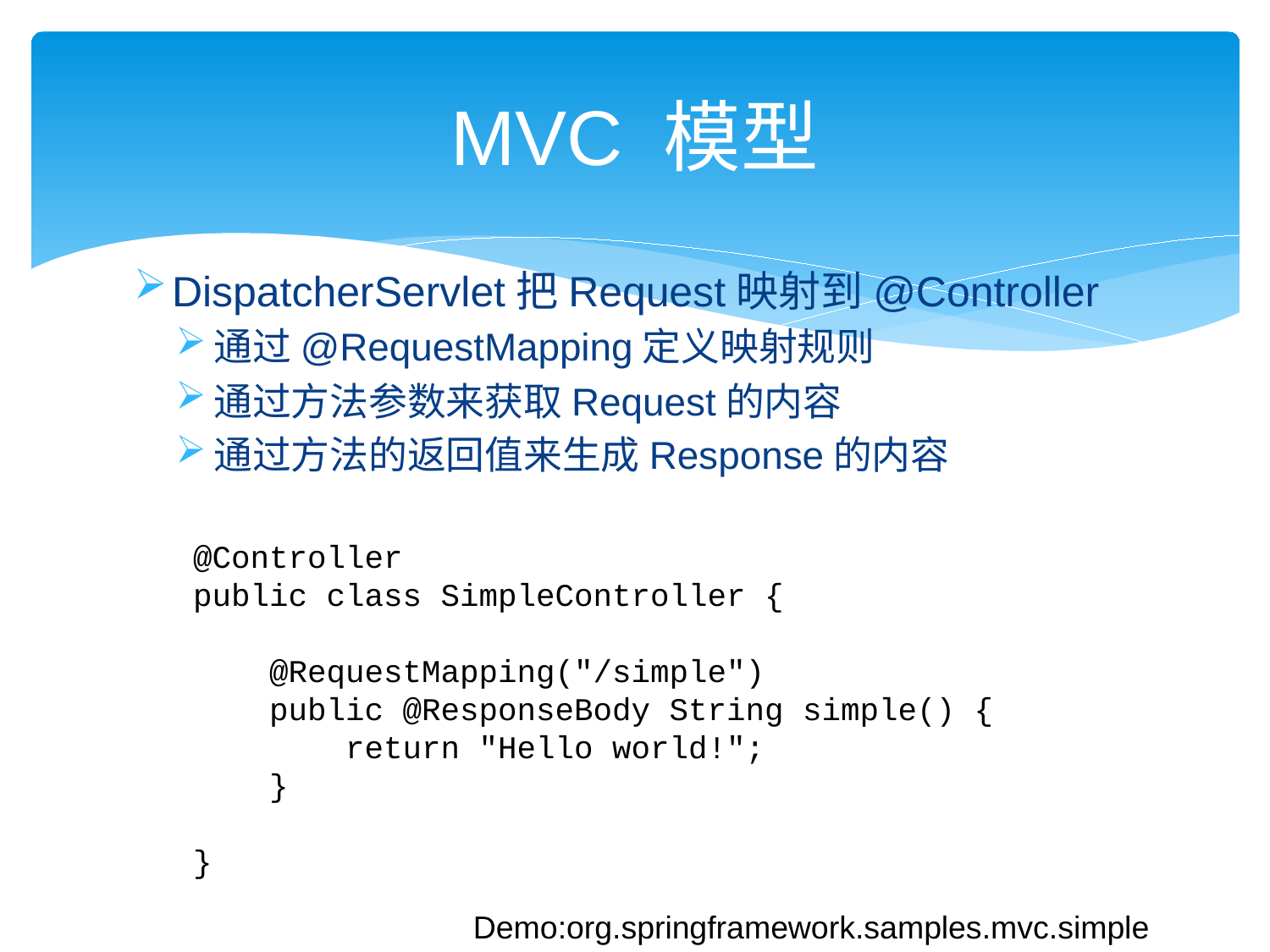

# MVC 模型

DispatcherServlet把Request映射到@Controller
通过@RequestMapping定义映射规则
通过方法参数来获取Request的内容
通过方法的返回值来生成Response的内容
@Controller
public class SimpleController {

    @RequestMapping("/simple")
    public @ResponseBody String simple() {
        return "Hello world!";
    }

}
Demo:org.springframework.samples.mvc.simple